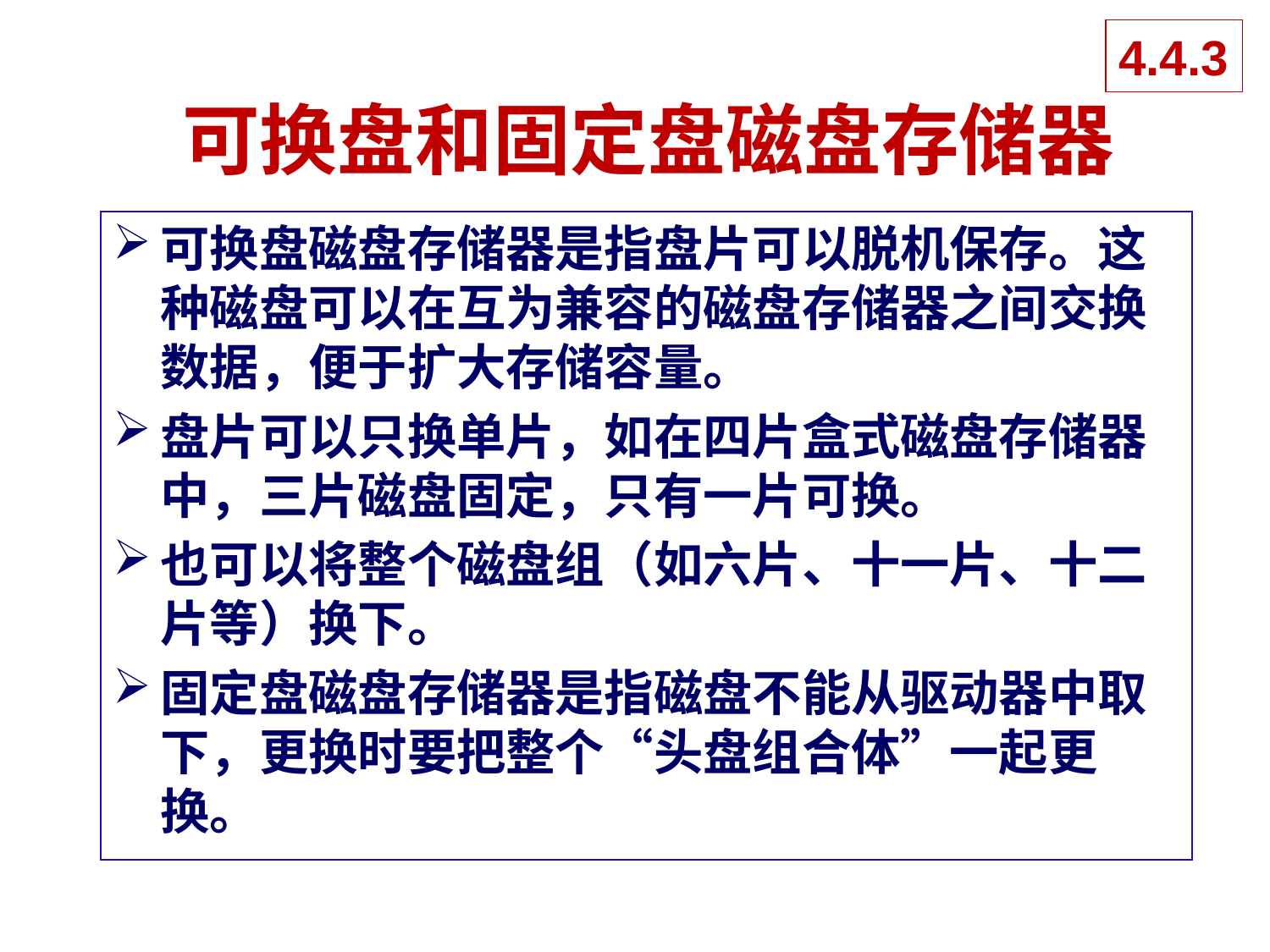

4.4.3
# 可换盘和固定盘磁盘存储器
可换盘磁盘存储器是指盘片可以脱机保存。这种磁盘可以在互为兼容的磁盘存储器之间交换数据，便于扩大存储容量。
盘片可以只换单片，如在四片盒式磁盘存储器中，三片磁盘固定，只有一片可换。
也可以将整个磁盘组（如六片、十一片、十二片等）换下。
固定盘磁盘存储器是指磁盘不能从驱动器中取下，更换时要把整个“头盘组合体”一起更换。